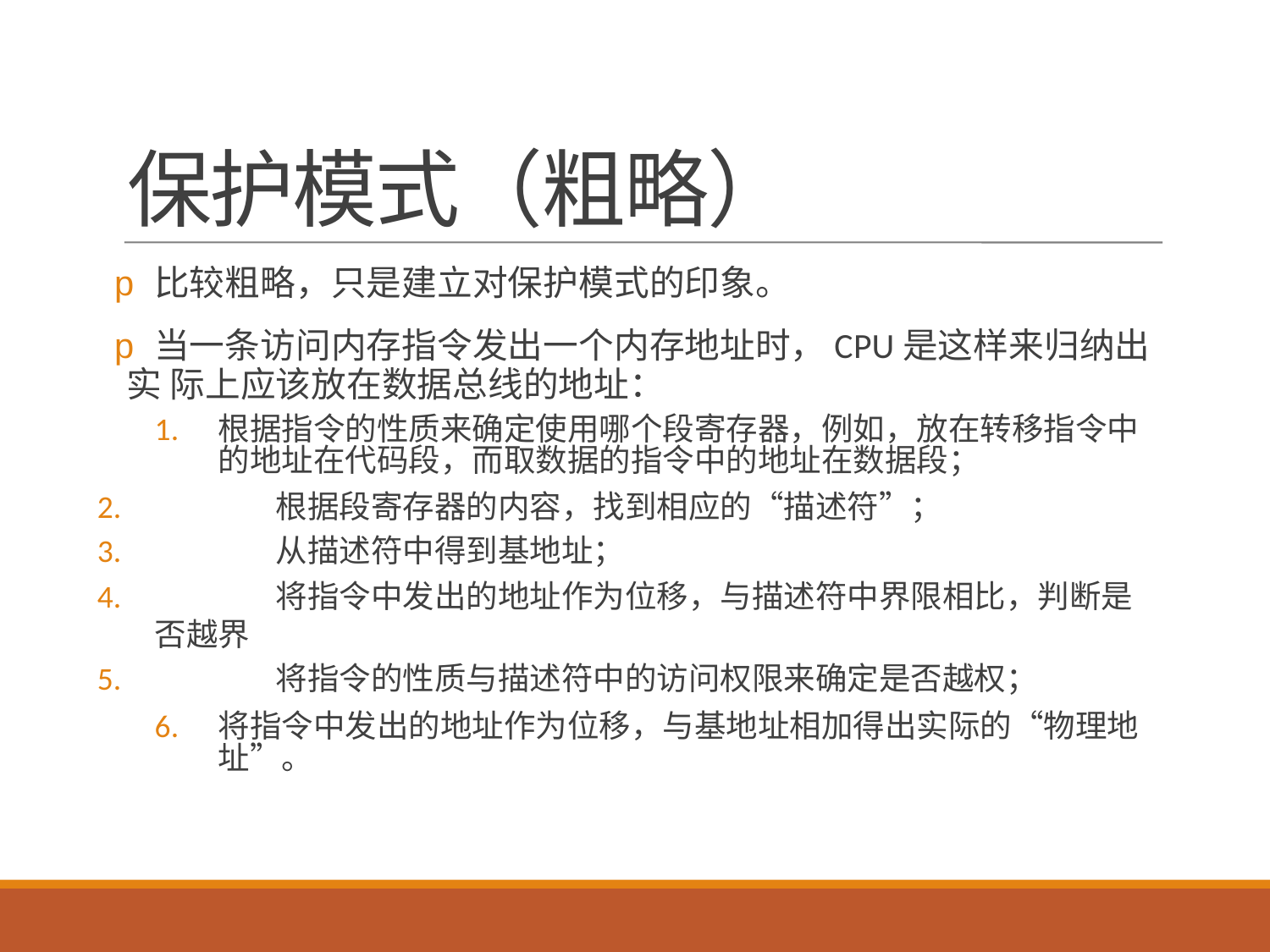

# 保护模式（粗略）
p比较粗略，只是建立对保护模式的印象。
p当一条访问内存指令发出一个内存地址时，CPU是这样来归纳出实 际上应该放在数据总线的地址：
1.	根据指令的性质来确定使用哪个段寄存器，例如，放在转移指令中 的地址在代码段，而取数据的指令中的地址在数据段；
2.	根据段寄存器的内容，找到相应的“描述符”；
3.	从描述符中得到基地址；
4.	将指令中发出的地址作为位移，与描述符中界限相比，判断是否越界
5.	将指令的性质与描述符中的访问权限来确定是否越权；
6.	将指令中发出的地址作为位移，与基地址相加得出实际的“物理地 址”。